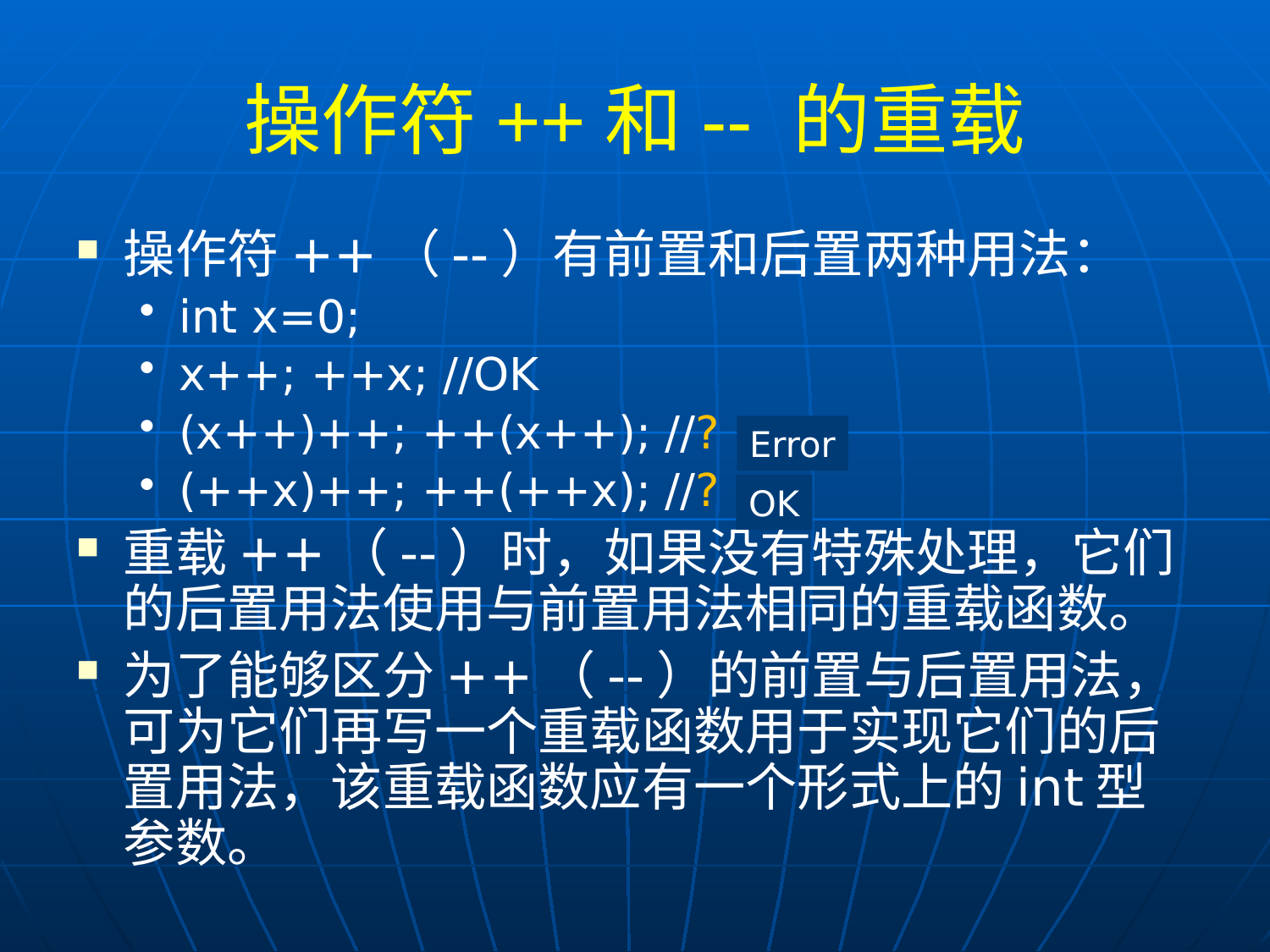

# 操作符++和-- 的重载
操作符++（--）有前置和后置两种用法：
int x=0;
x++; ++x; //OK
(x++)++; ++(x++); //?
(++x)++; ++(++x); //?
重载++（--）时，如果没有特殊处理，它们的后置用法使用与前置用法相同的重载函数。
为了能够区分++（--）的前置与后置用法，可为它们再写一个重载函数用于实现它们的后置用法，该重载函数应有一个形式上的int型参数。
Error
OK